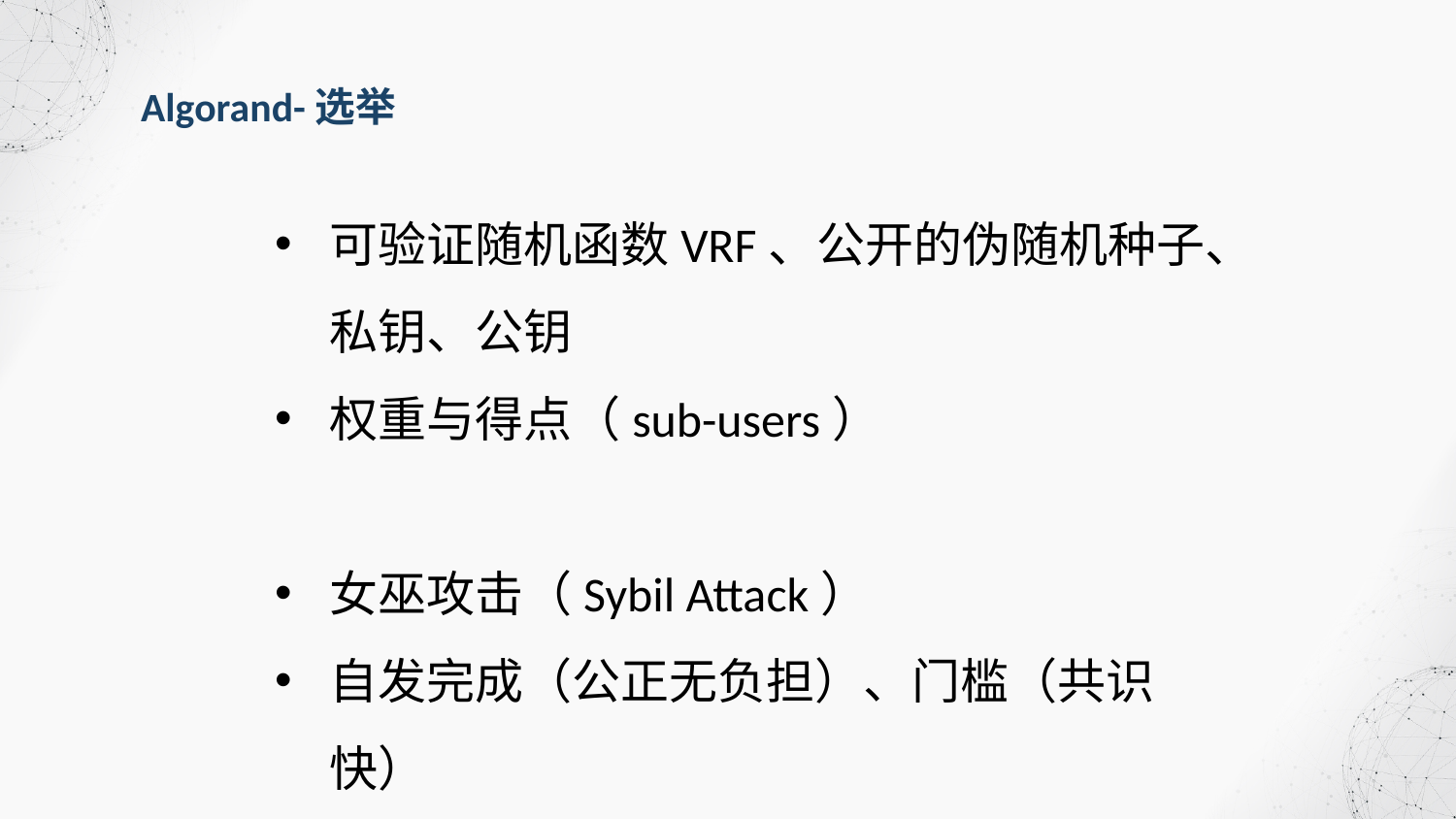

Algorand-选举
可验证随机函数VRF、公开的伪随机种子、私钥、公钥
权重与得点（sub-users）

女巫攻击（Sybil Attack）
自发完成（公正无负担）、门槛（共识快）